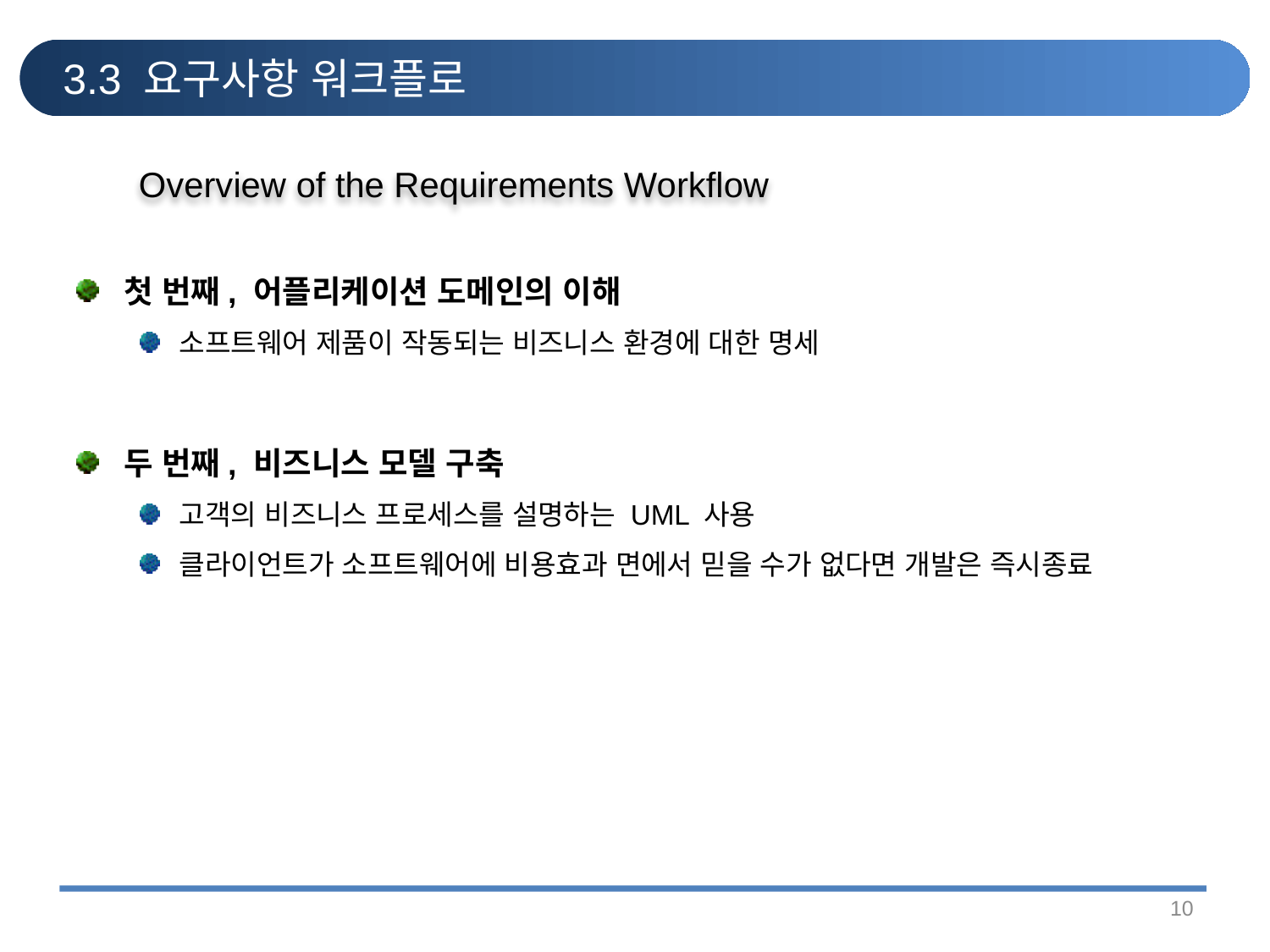

# 3.3 요구사항 워크플로
Overview of the Requirements Workflow
첫 번째, 어플리케이션 도메인의 이해
소프트웨어 제품이 작동되는 비즈니스 환경에 대한 명세

두 번째, 비즈니스 모델 구축
고객의 비즈니스 프로세스를 설명하는 UML 사용
클라이언트가 소프트웨어에 비용효과 면에서 믿을 수가 없다면 개발은 즉시종료

10